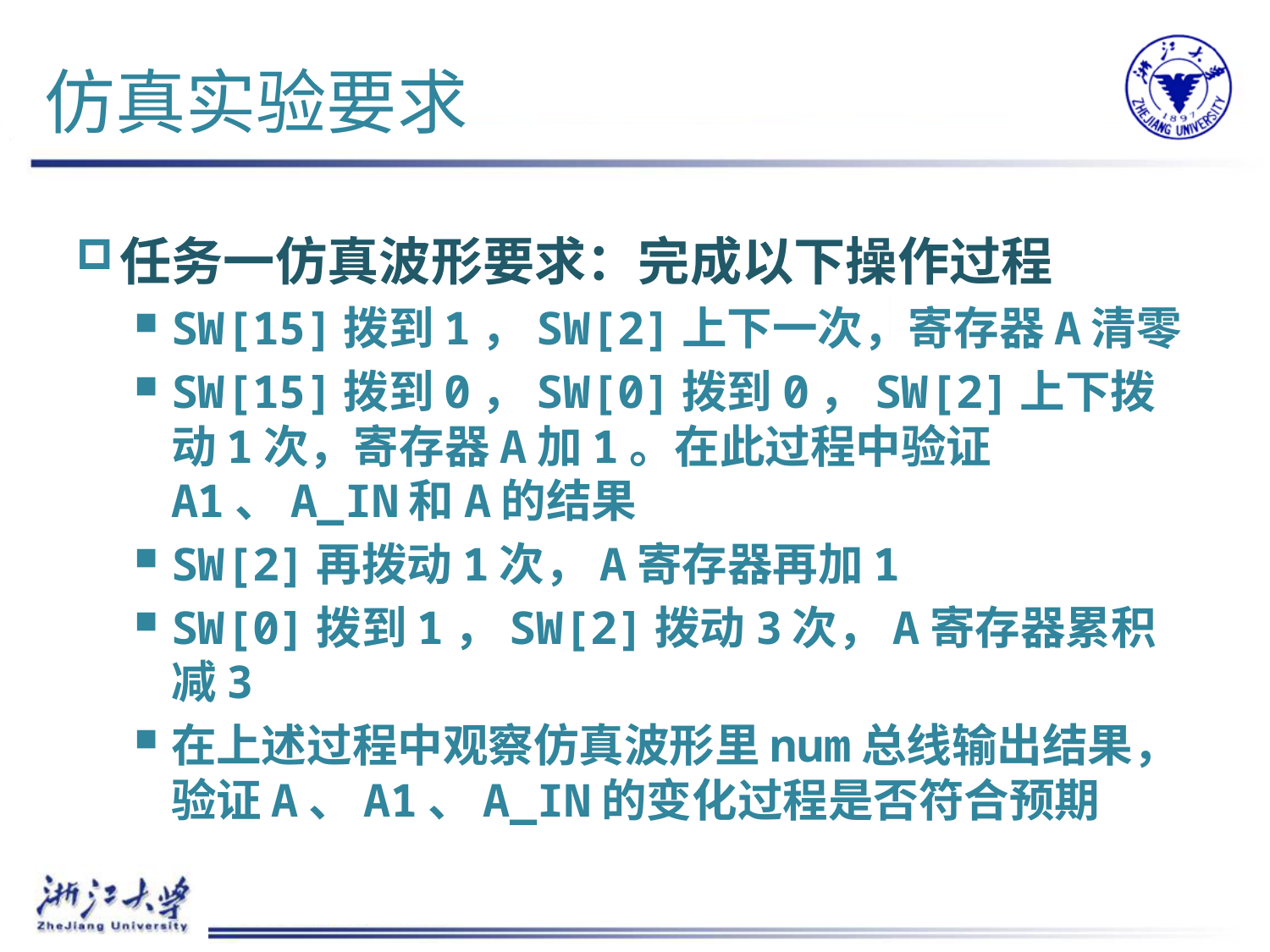

# 仿真实验要求
任务一仿真波形要求：完成以下操作过程
SW[15]拨到1，SW[2]上下一次，寄存器A清零
SW[15]拨到0，SW[0]拨到0，SW[2]上下拨动1次，寄存器A加1。在此过程中验证A1、A_IN和A的结果
SW[2]再拨动1次，A寄存器再加1
SW[0]拨到1，SW[2]拨动3次，A寄存器累积减3
在上述过程中观察仿真波形里num总线输出结果，验证A、A1、A_IN的变化过程是否符合预期